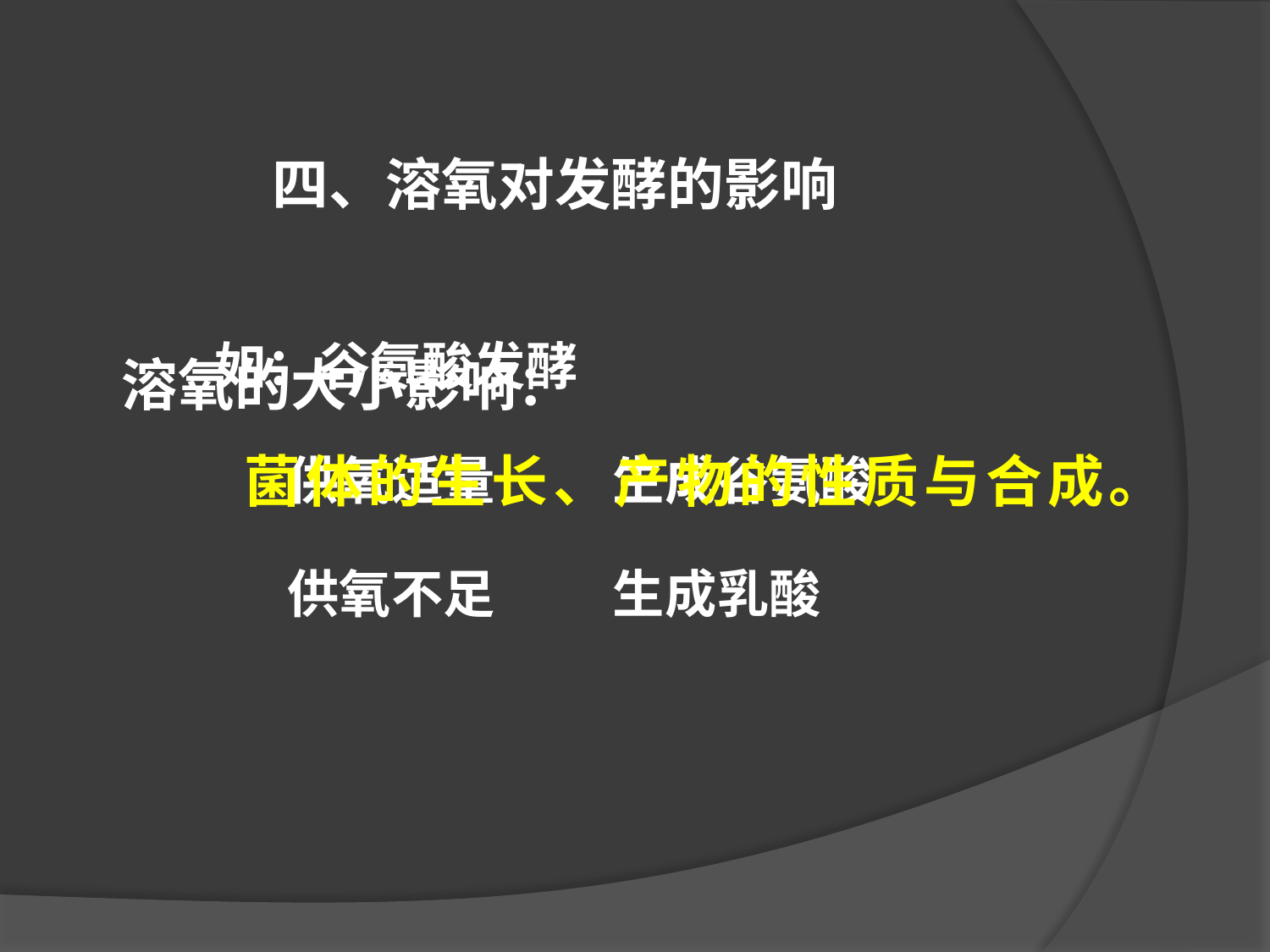

四、溶氧对发酵的影响
 如：谷氨酸发酵
       供氧适量          生成谷氨酸
       供氧不足          生成乳酸
溶氧的大小影响：
      菌体的生长、产物的性质与合成。